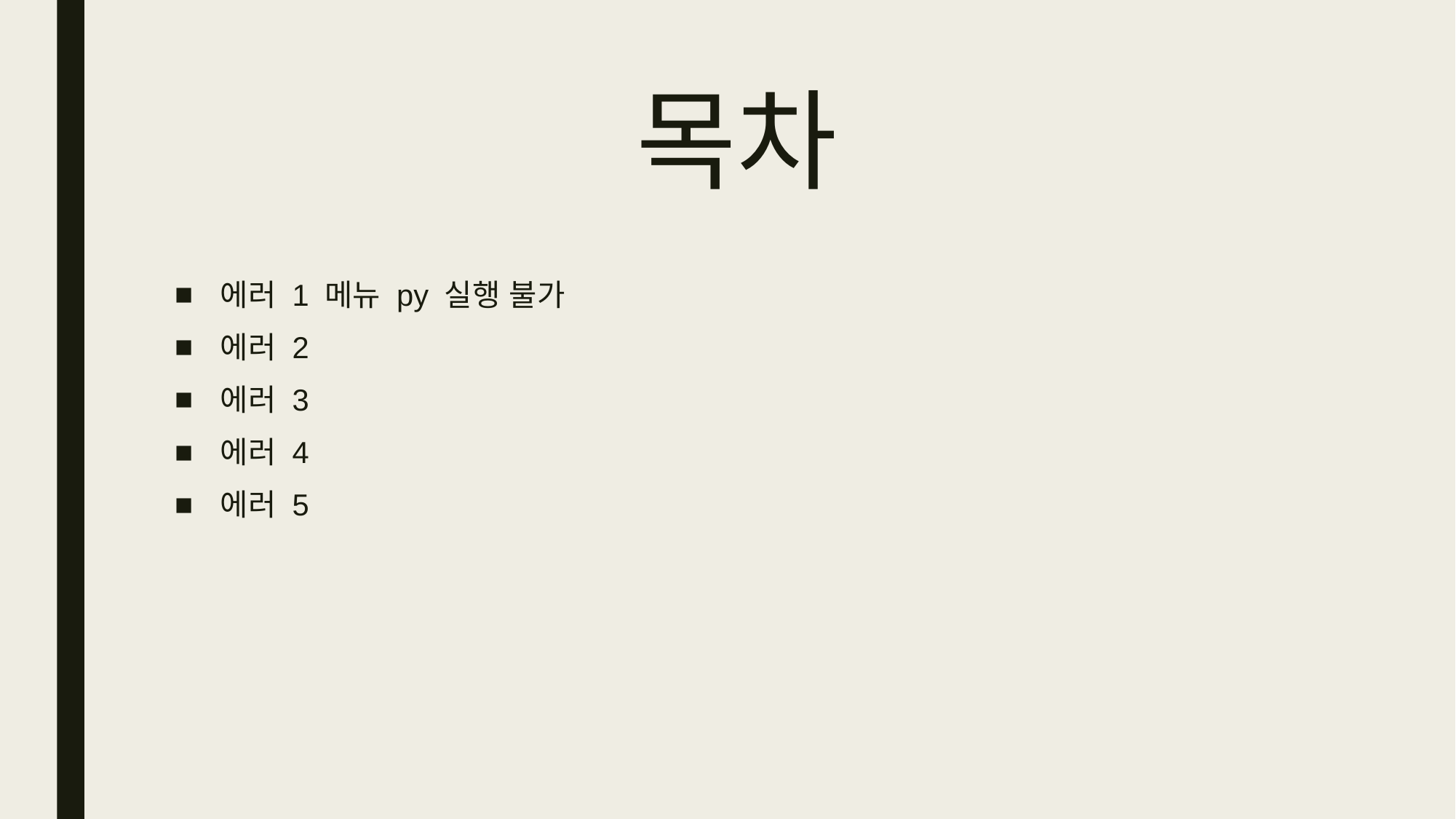

# 목차
에러 1 메뉴 py 실행 불가
에러 2
에러 3
에러 4
에러 5